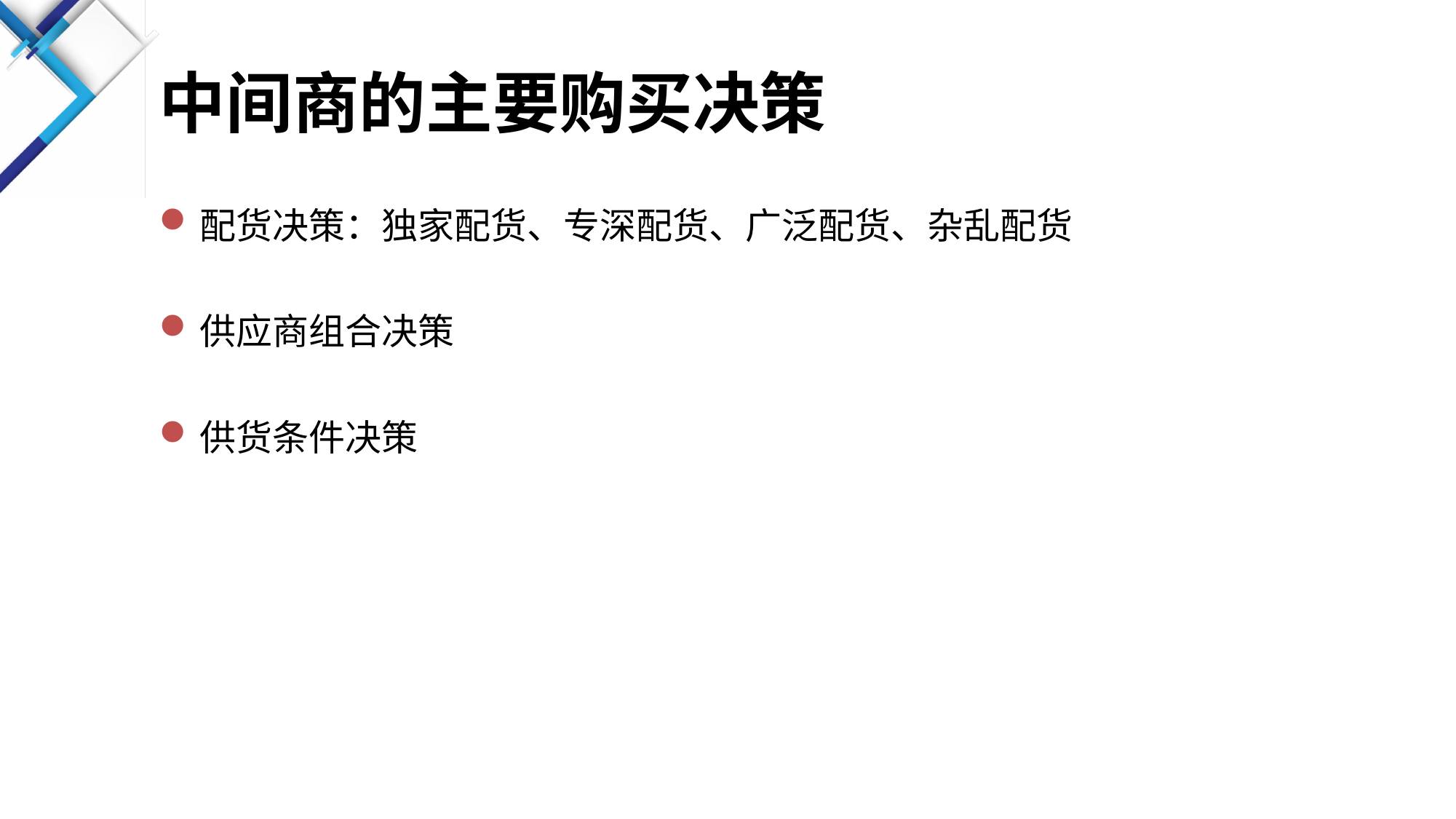

# 中间商的主要购买决策
配货决策：独家配货、专深配货、广泛配货、杂乱配货

供应商组合决策

供货条件决策